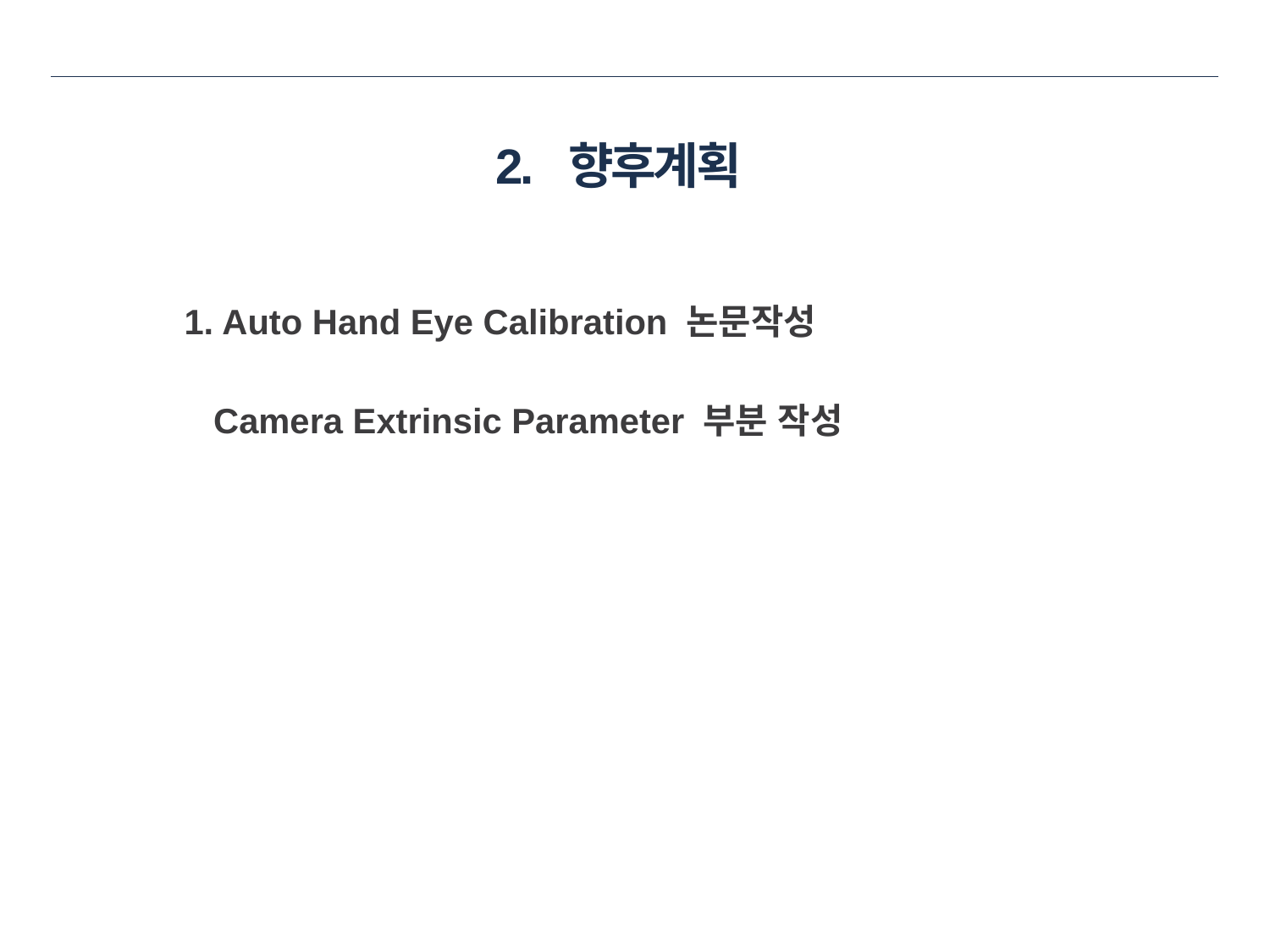

2.  향후계획

          1. Auto Hand Eye Calibration 논문작성

             Camera Extrinsic Parameter 부분 작성